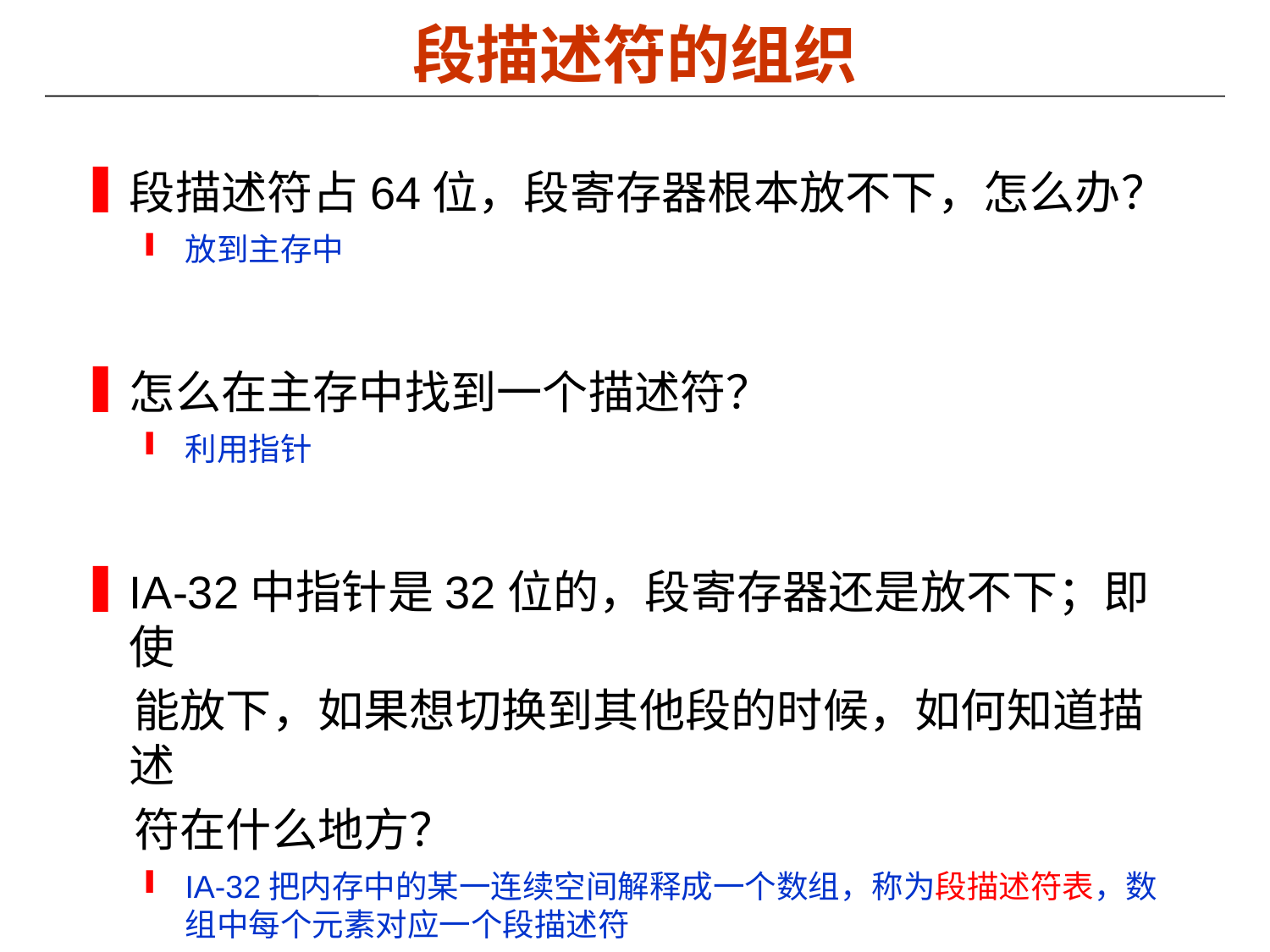

# 段描述符的组织
段描述符占64位，段寄存器根本放不下，怎么办？
放到主存中

怎么在主存中找到一个描述符？
利用指针

IA-32中指针是32位的，段寄存器还是放不下；即使
    能放下，如果想切换到其他段的时候，如何知道描述
    符在什么地方？
IA-32把内存中的某一连续空间解释成一个数组，称为段描述符表，数组中每个元素对应一个段描述符